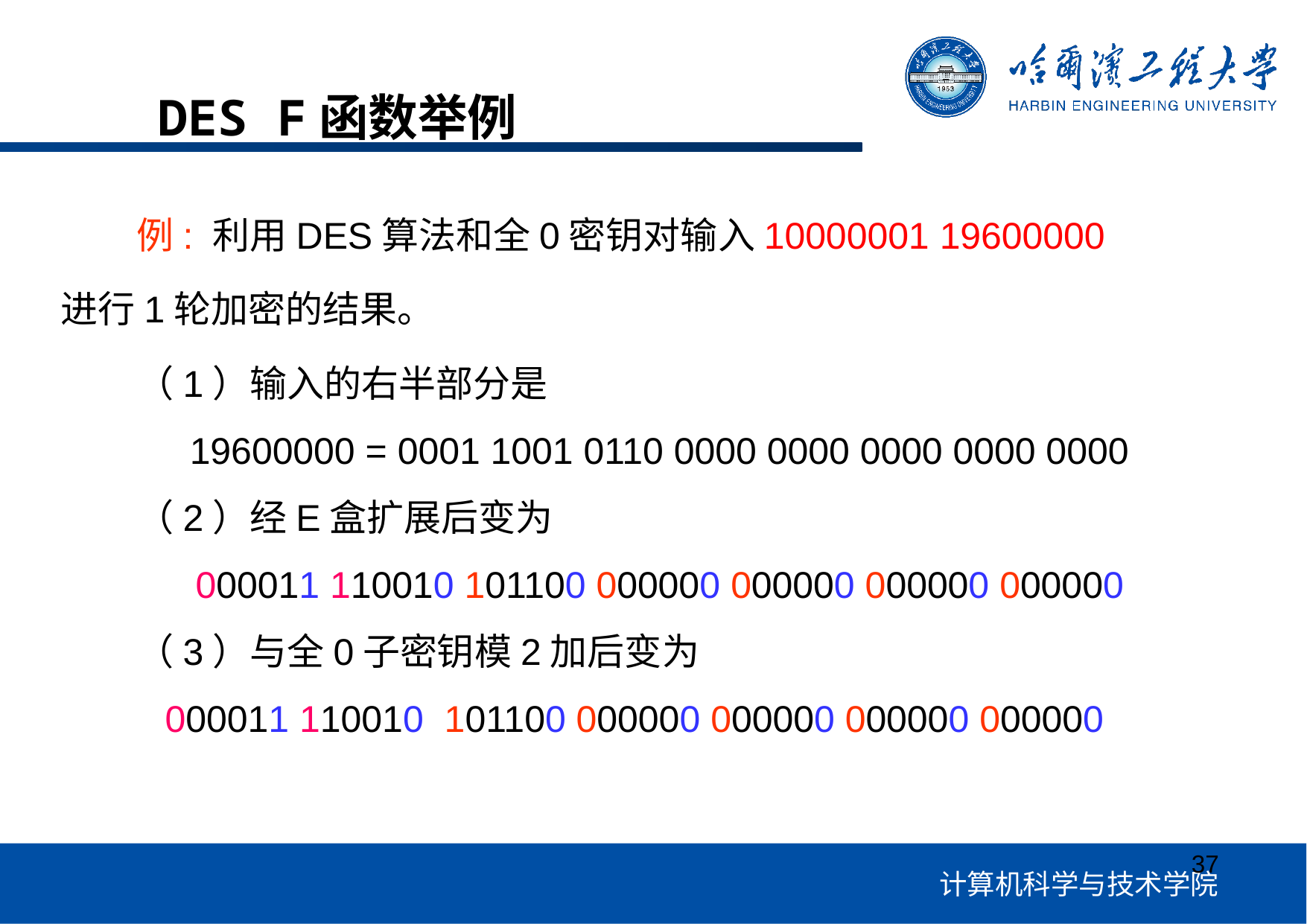

DES F函数举例
DES F函数举例
        例: 利用DES算法和全0密钥对输入10000001 19600000
进行1轮加密的结果。
        （1）输入的右半部分是
19600000 = 0001 1001 0110 0000 0000 0000 0000 0000
        （2）经E盒扩展后变为
000011 110010 101100 000000 000000 000000 000000
        （3）与全0子密钥模2加后变为
          000011 110010  101100 000000 000000 000000 000000

37